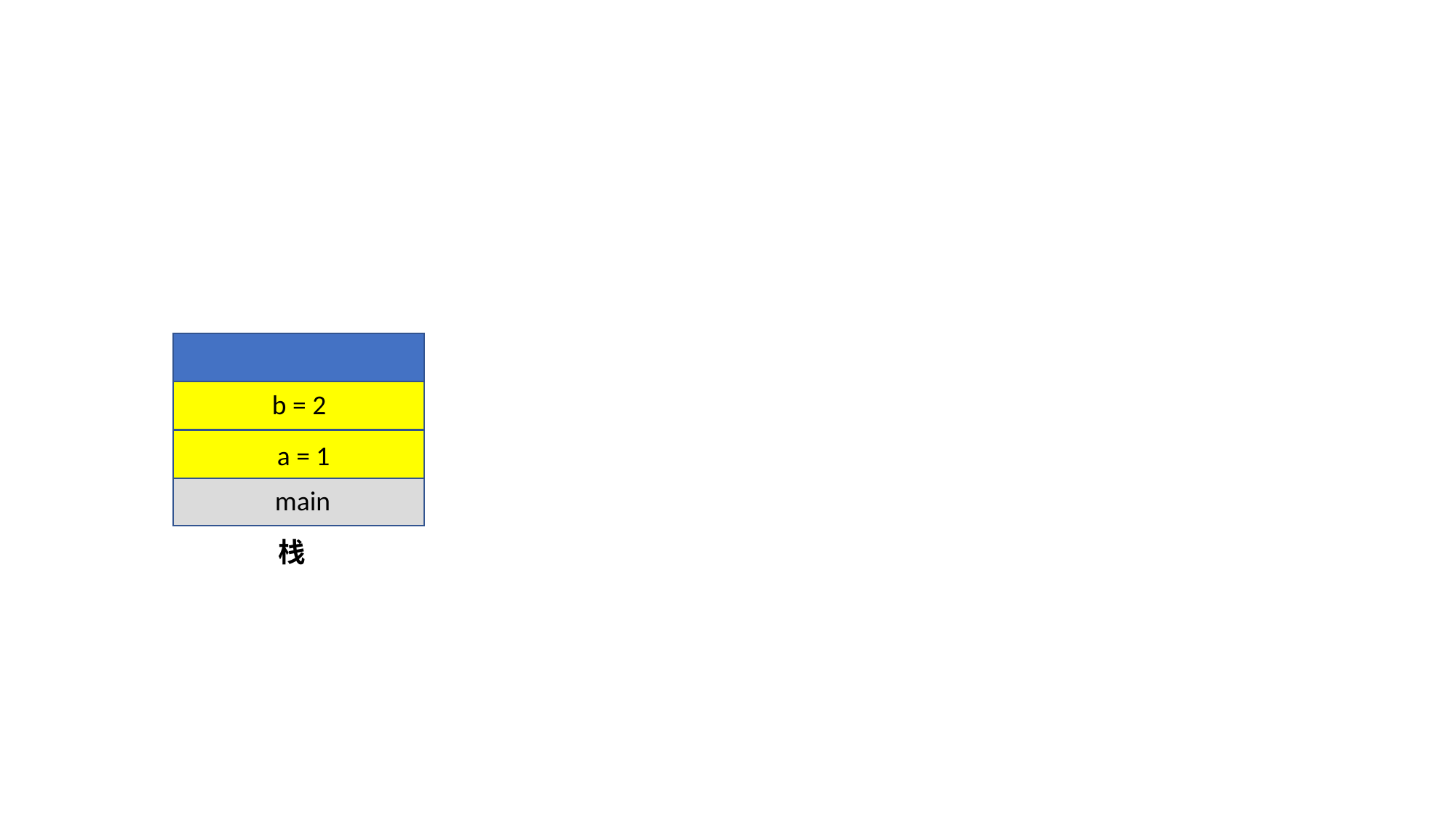

b = 2

a = 1

main
栈